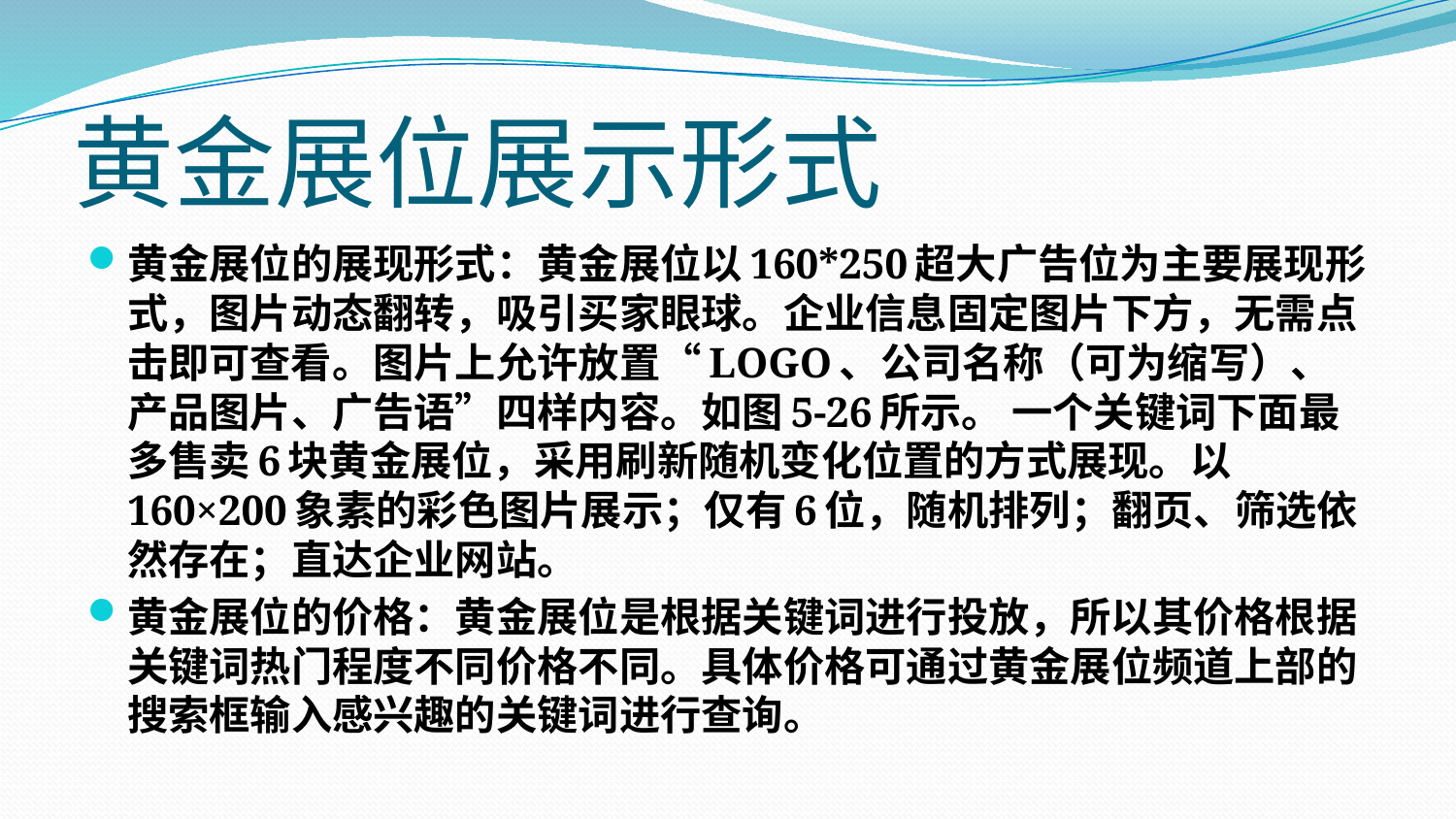

# 黄金展位展示形式
黄金展位的展现形式：黄金展位以160*250超大广告位为主要展现形式，图片动态翻转，吸引买家眼球。企业信息固定图片下方，无需点击即可查看。图片上允许放置“LOGO、公司名称（可为缩写）、产品图片、广告语”四样内容。如图5-26所示。 一个关键词下面最多售卖6块黄金展位，采用刷新随机变化位置的方式展现。以160×200象素的彩色图片展示；仅有6位，随机排列；翻页、筛选依然存在；直达企业网站。
黄金展位的价格：黄金展位是根据关键词进行投放，所以其价格根据关键词热门程度不同价格不同。具体价格可通过黄金展位频道上部的搜索框输入感兴趣的关键词进行查询。